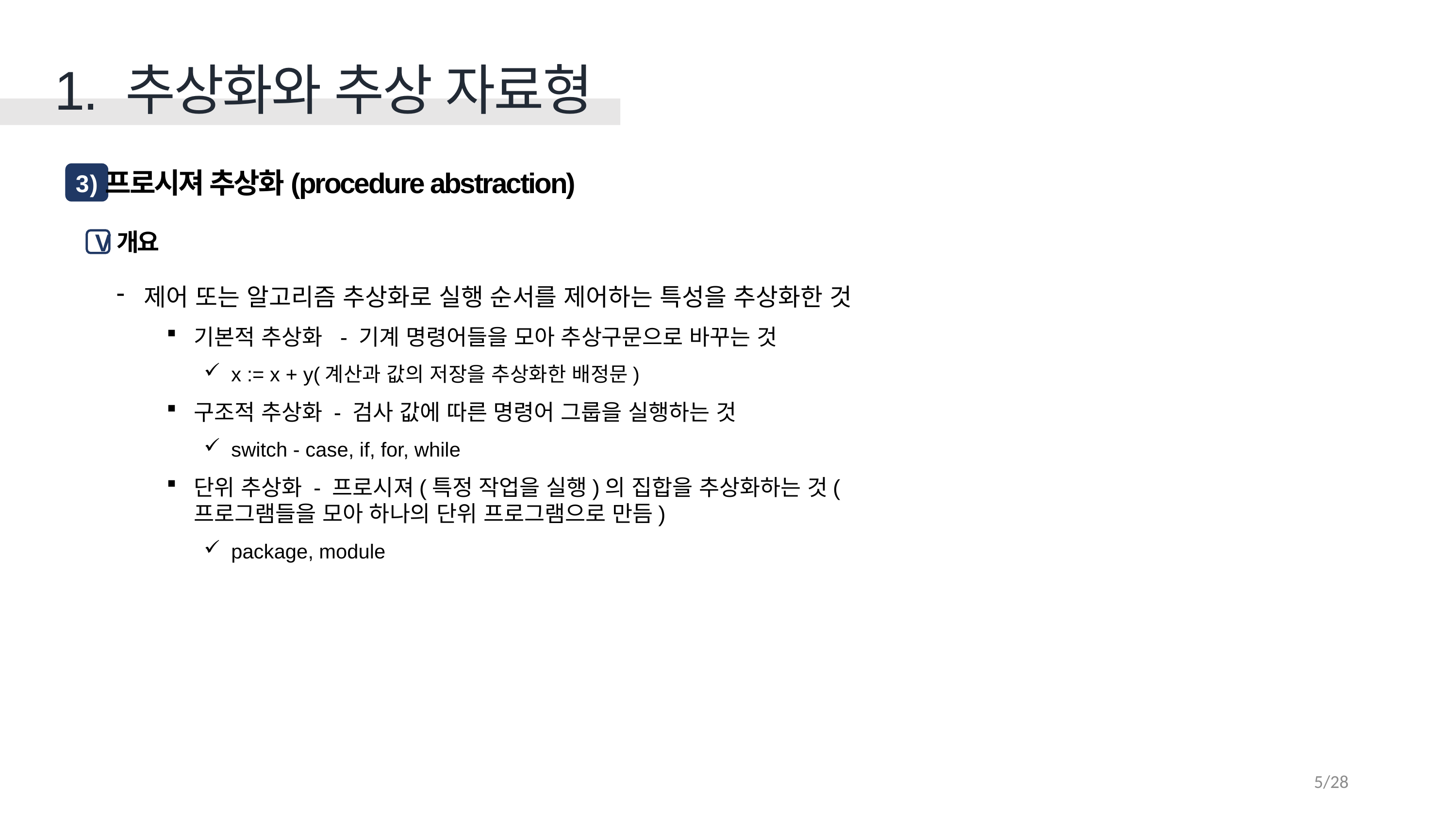

1. 추상화와 추상 자료형

프로시져 추상화(procedure abstraction)
3 )
개요
V

제어 또는 알고리즘 추상화로 실행 순서를 제어하는 특성을 추상화한 것

기본적 추상화  - 기계 명령어들을 모아 추상구문으로 바꾸는 것

x := x + y(계산과 값의 저장을 추상화한 배정문)

구조적 추상화 - 검사 값에 따른 명령어 그룹을 실행하는 것

switch - case, if, for, while

단위 추상화 - 프로시져(특정 작업을 실행)의 집합을 추상화하는 것(프로그램들을 모아 하나의 단위 프로그램으로 만듬)

package, module
5/28